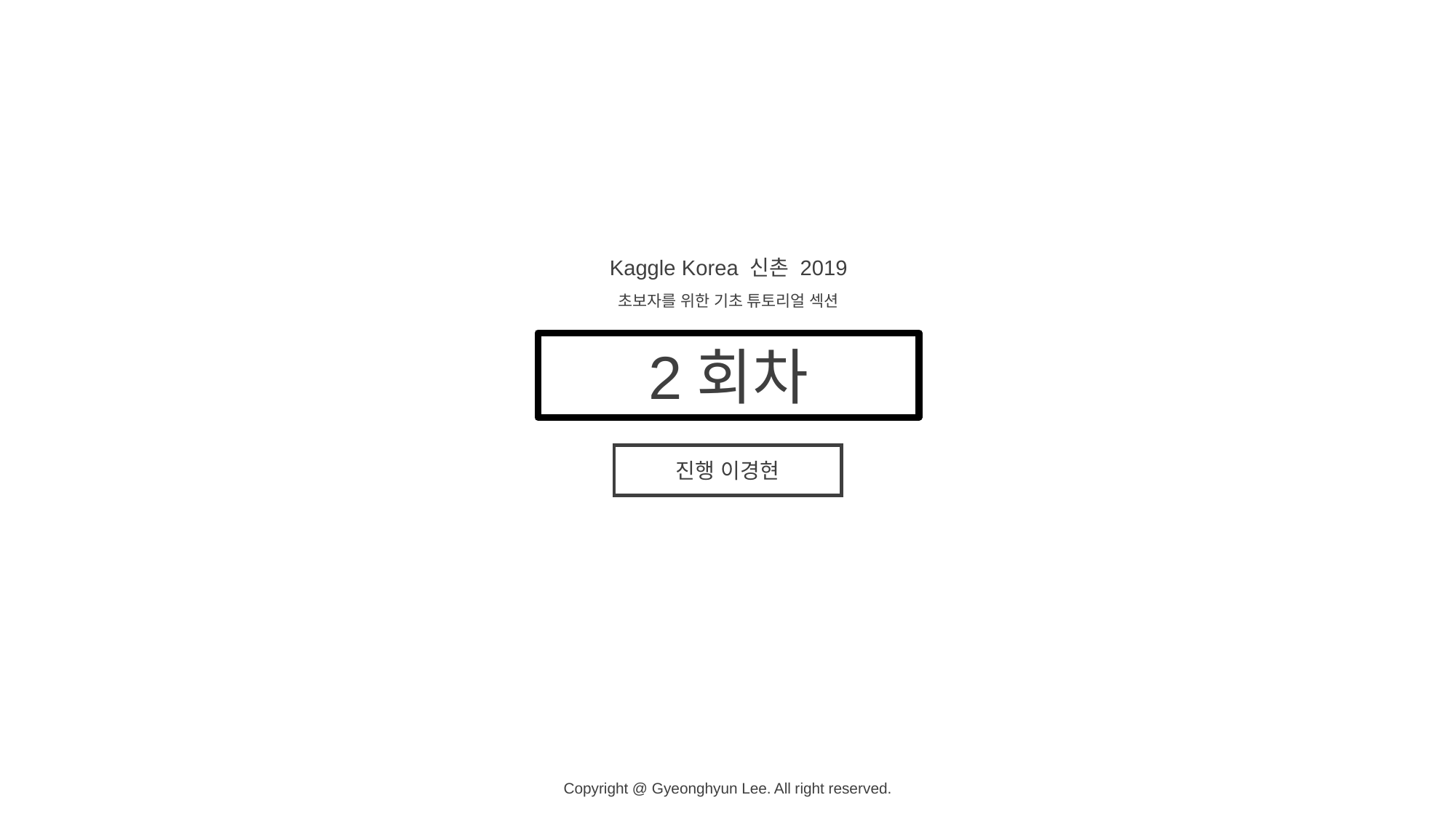

Kaggle Korea 신촌 2019
초보자를 위한 기초 튜토리얼 섹션
2회차
진행 이경현